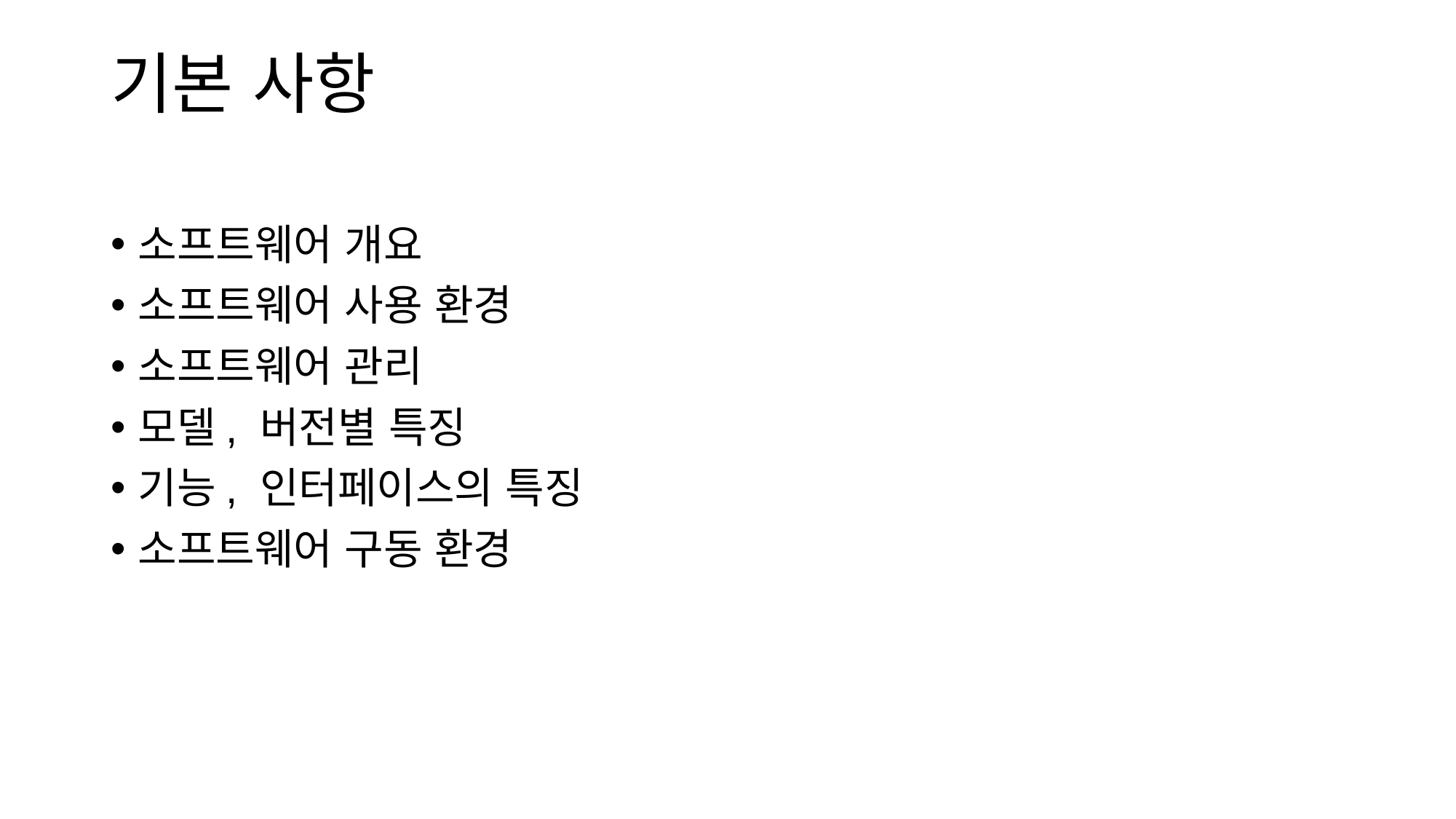

# 기본 사항

소프트웨어 개요
소프트웨어 사용 환경
소프트웨어 관리
모델, 버전별 특징
기능, 인터페이스의 특징
소프트웨어 구동 환경